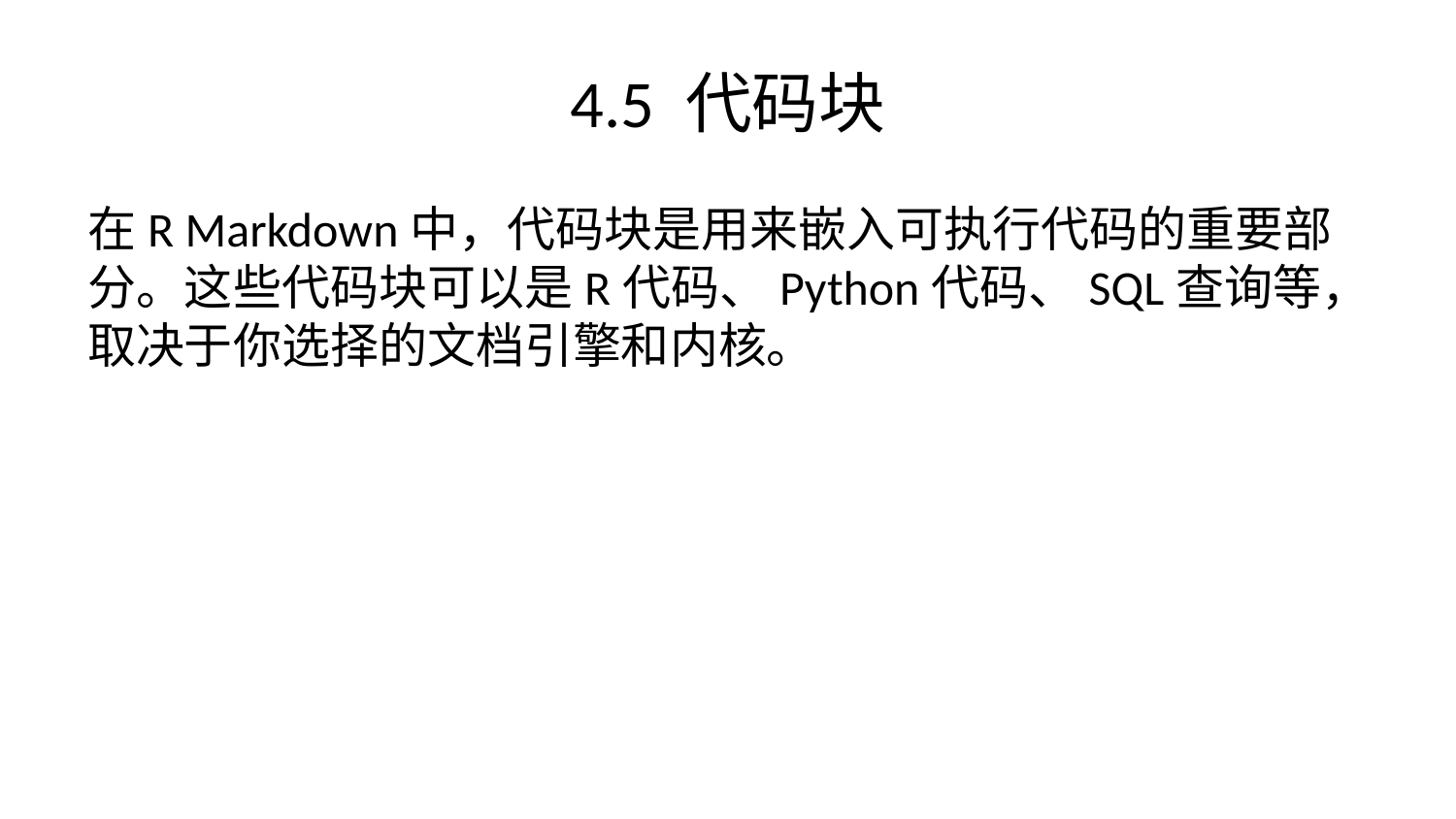

# 4.5 代码块
在R Markdown中，代码块是用来嵌入可执行代码的重要部分。这些代码块可以是R代码、Python代码、SQL查询等，取决于你选择的文档引擎和内核。